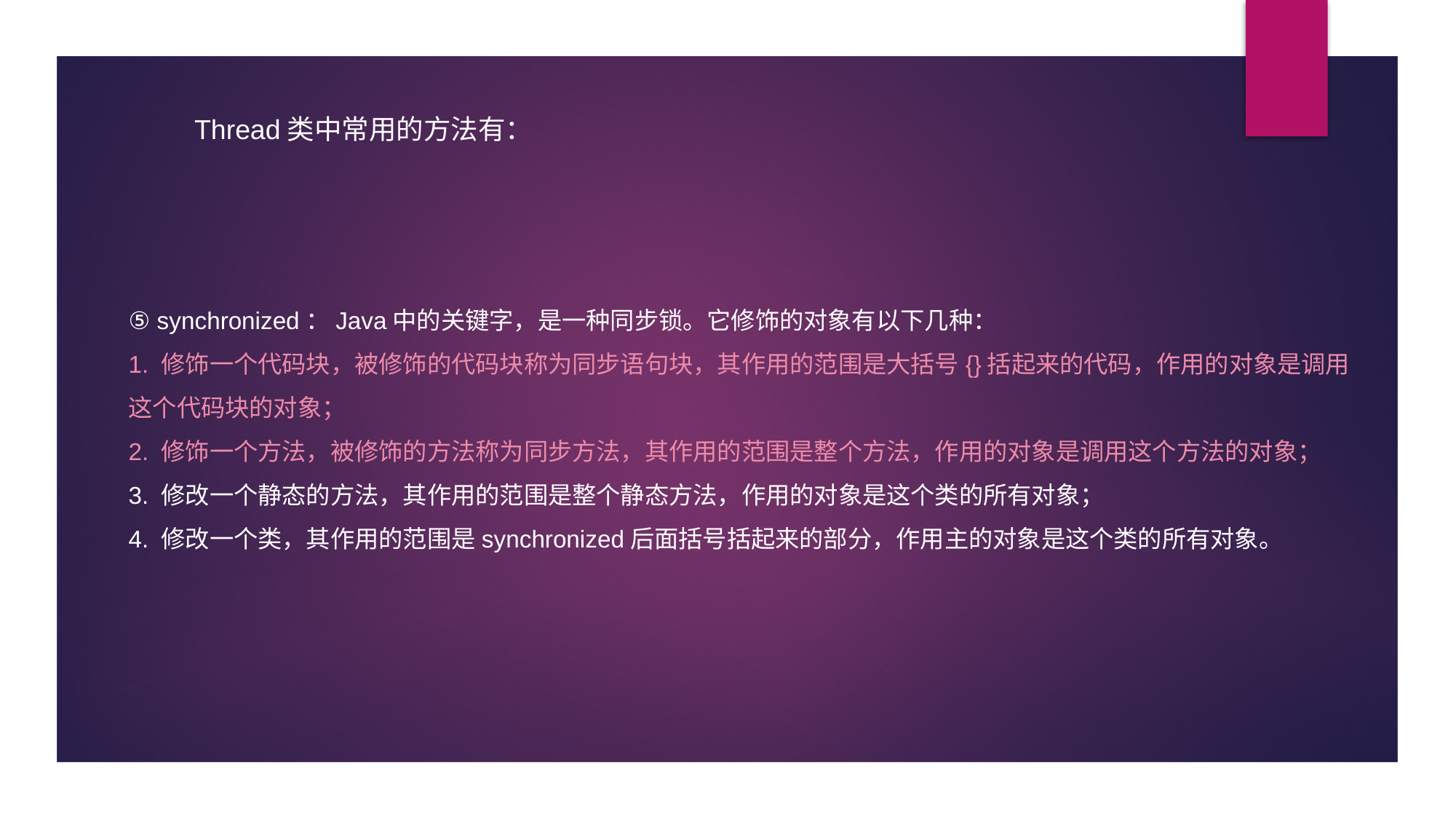

Thread类中常用的方法有：
⑤ synchronized：Java中的关键字，是一种同步锁。它修饰的对象有以下几种：
1. 修饰一个代码块，被修饰的代码块称为同步语句块，其作用的范围是大括号{}括起来的代码，作用的对象是调用这个代码块的对象；
2. 修饰一个方法，被修饰的方法称为同步方法，其作用的范围是整个方法，作用的对象是调用这个方法的对象；
3. 修改一个静态的方法，其作用的范围是整个静态方法，作用的对象是这个类的所有对象；
4. 修改一个类，其作用的范围是synchronized后面括号括起来的部分，作用主的对象是这个类的所有对象。